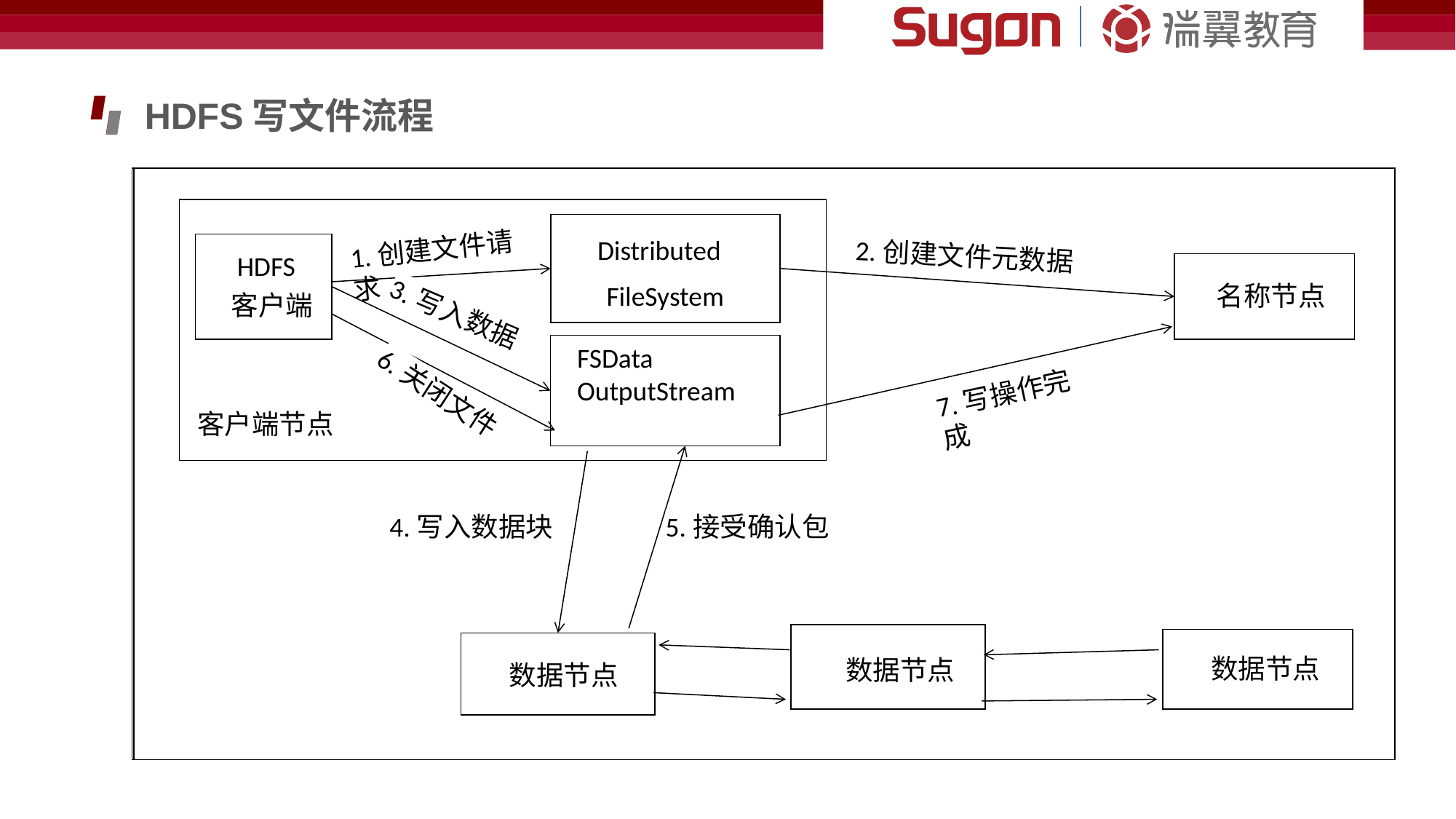

HDFS写文件流程

Distributed FileSystem

1.打开文件

2.获取数据库位置信息

名称节点

3.读取请求

FSData
InputStream

6.关闭文件

客户端节点

4.读取数据

5.读取数据

数据节点

数据节点

数据节点

Distributed FileSystem

1.打开文件

2.获取数据库位置信息

名称节点

3.读取请求

FSData
InputStream

6.关闭文件

客户端节点

4.读取数据

5.读取数据

数据节点

数据节点

数据节点

  Distributed     FileSystem

1.创建文件请求

HDFS
客户端

     HDFS
   客户端

HDFS
客户端

2.创建文件元数据
    名称节点

3.写入数据
6.关闭文件

7.写操作完成
FSData
OutputStream
客户端节点

5.接受确认包
4.写入数据块
      数据节点

     数据节点

     数据节点